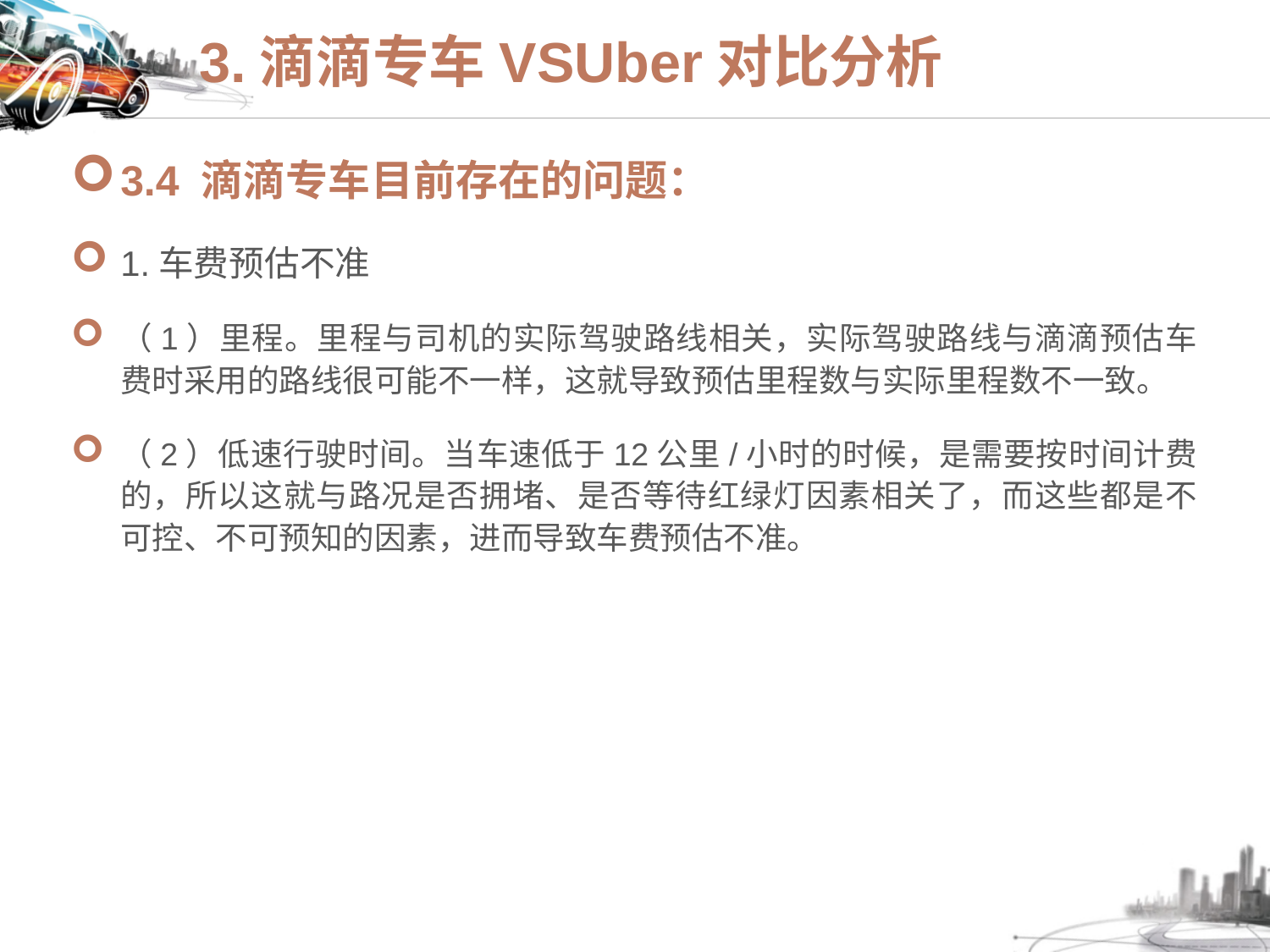

# 3.滴滴专车VSUber对比分析
3.4 滴滴专车目前存在的问题：
1.车费预估不准
（1）里程。里程与司机的实际驾驶路线相关，实际驾驶路线与滴滴预估车费时采用的路线很可能不一样，这就导致预估里程数与实际里程数不一致。
（2）低速行驶时间。当车速低于12公里/小时的时候，是需要按时间计费的，所以这就与路况是否拥堵、是否等待红绿灯因素相关了，而这些都是不可控、不可预知的因素，进而导致车费预估不准。